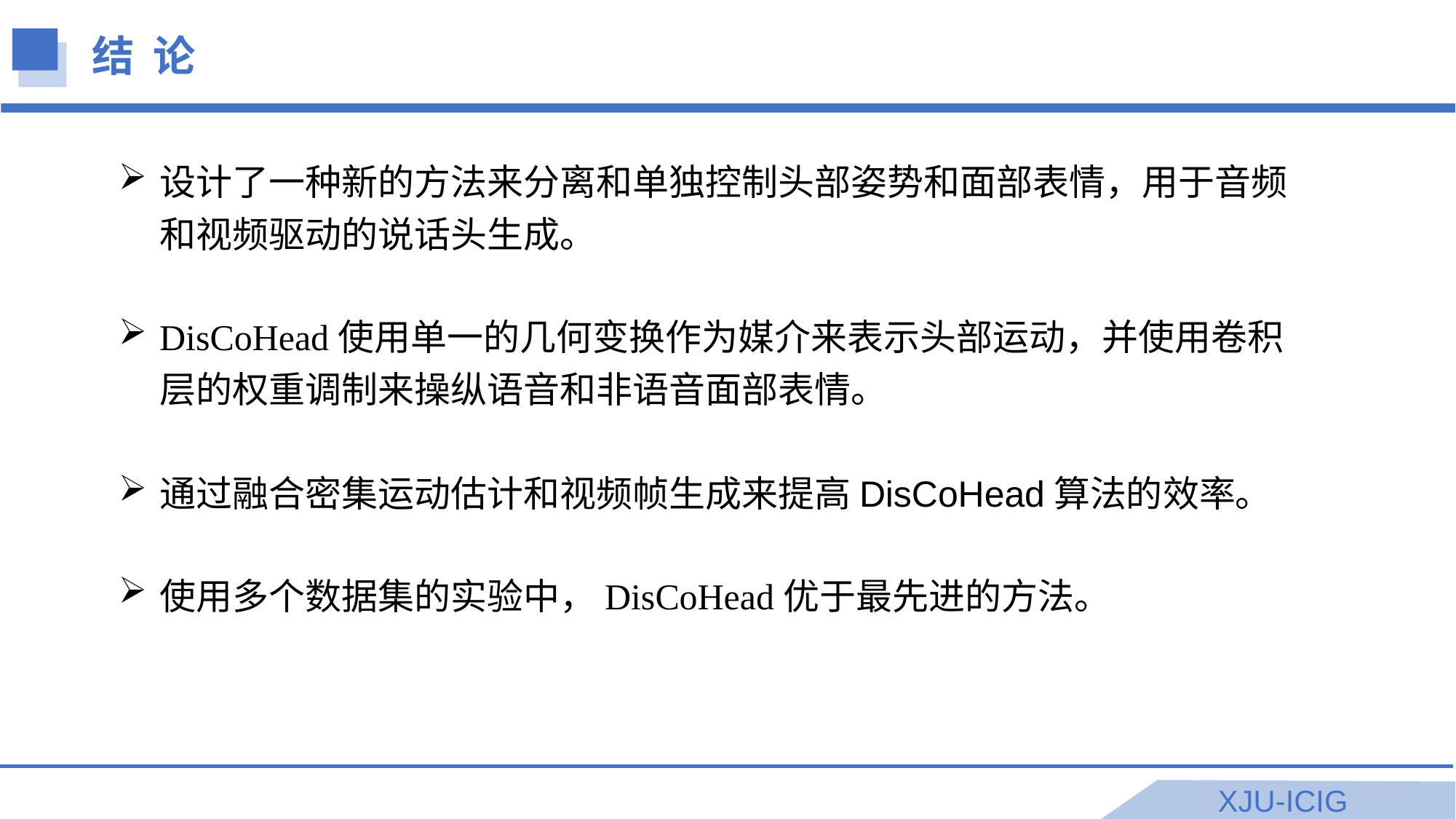

结  论

设计了一种新的方法来分离和单独控制头部姿势和面部表情，用于音频和视频驱动的说话头生成。
DisCoHead使用单一的几何变换作为媒介来表示头部运动，并使用卷积层的权重调制来操纵语音和非语音面部表情。
通过融合密集运动估计和视频帧生成来提高DisCoHead算法的效率。
使用多个数据集的实验中，DisCoHead优于最先进的方法。
XJU-ICIG